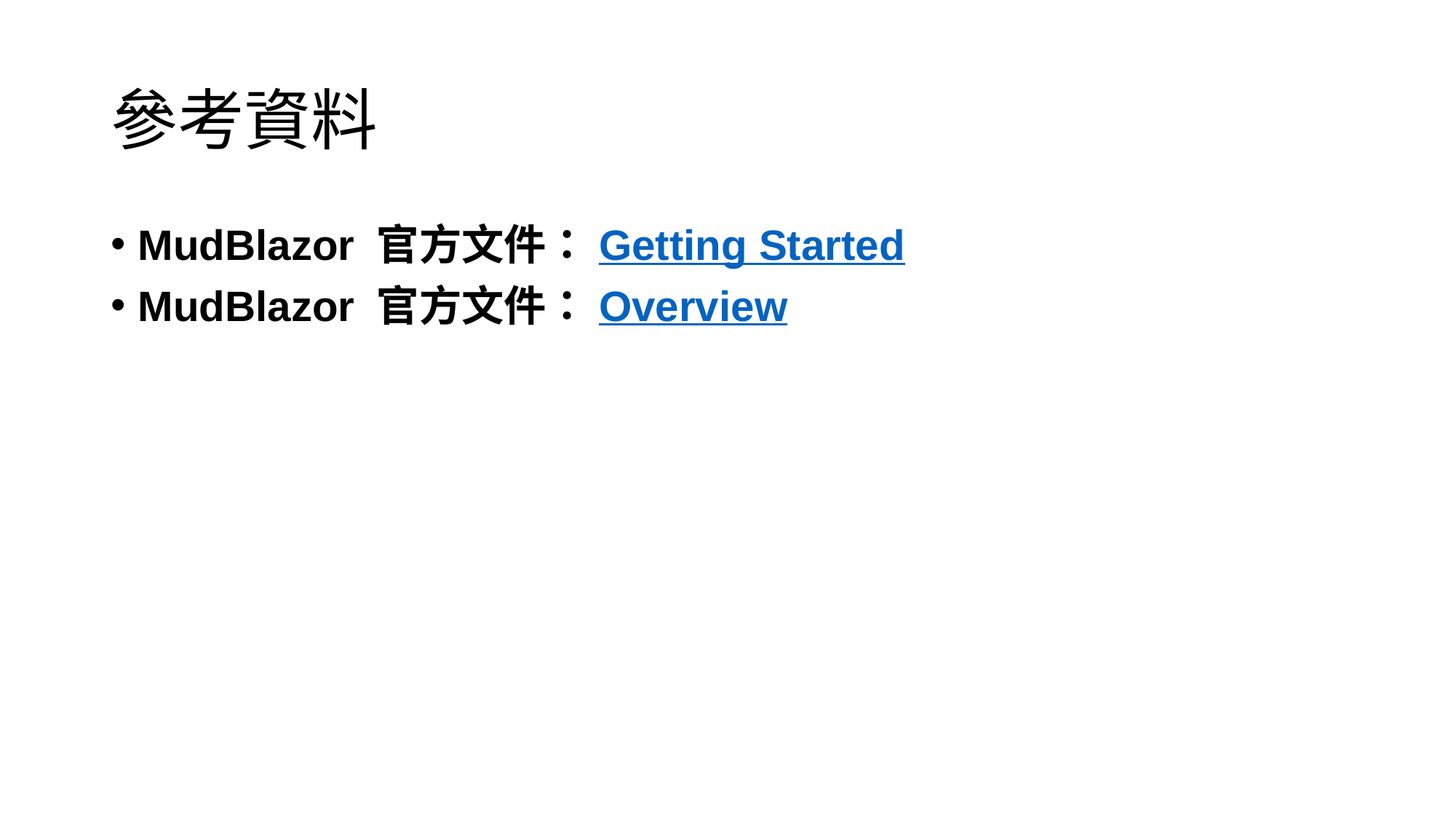

# 參考資料
MudBlazor 官方文件：Getting Started
MudBlazor 官方文件：Overview